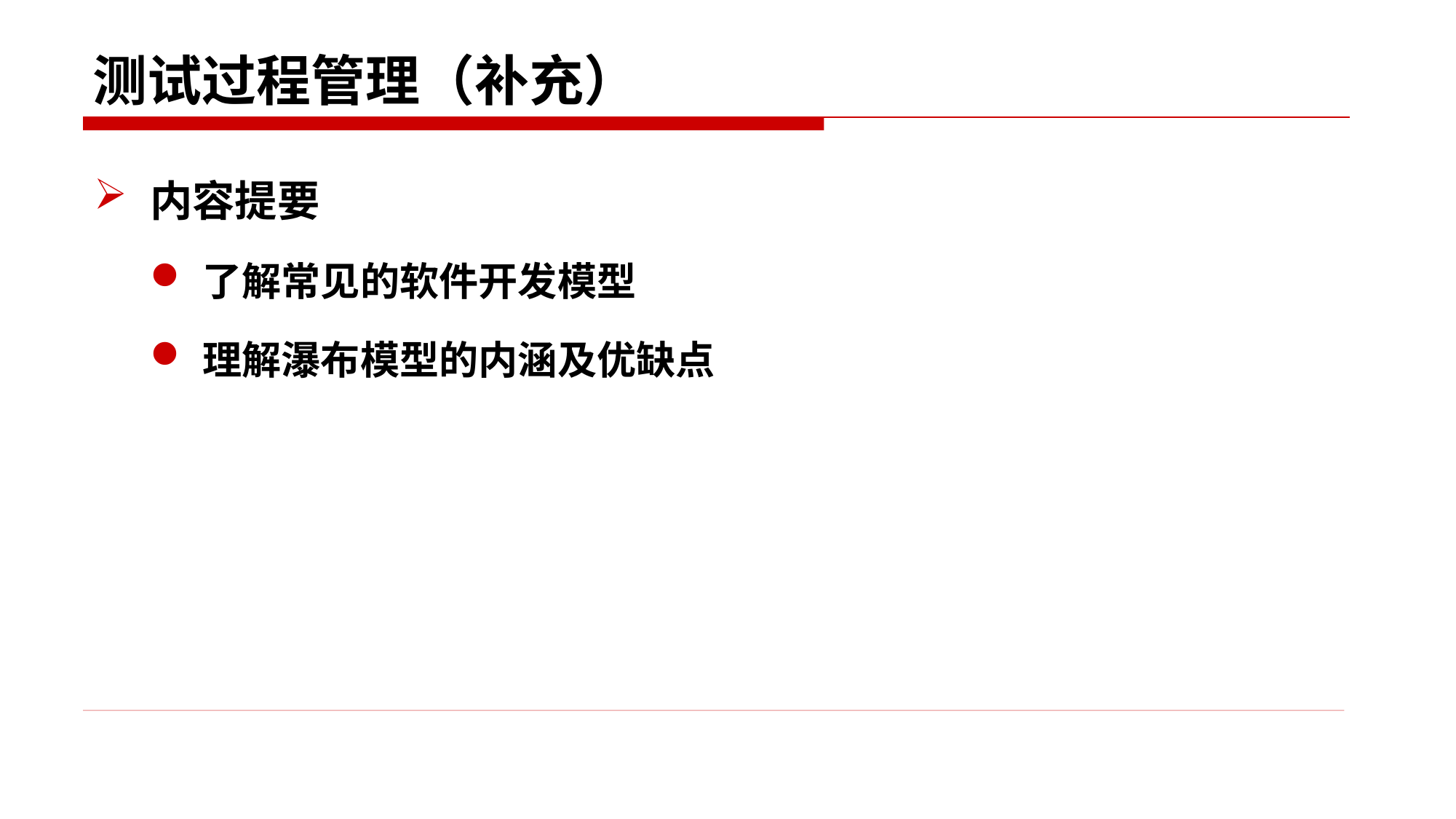

# 测试过程管理（补充）
内容提要
了解常见的软件开发模型
理解瀑布模型的内涵及优缺点